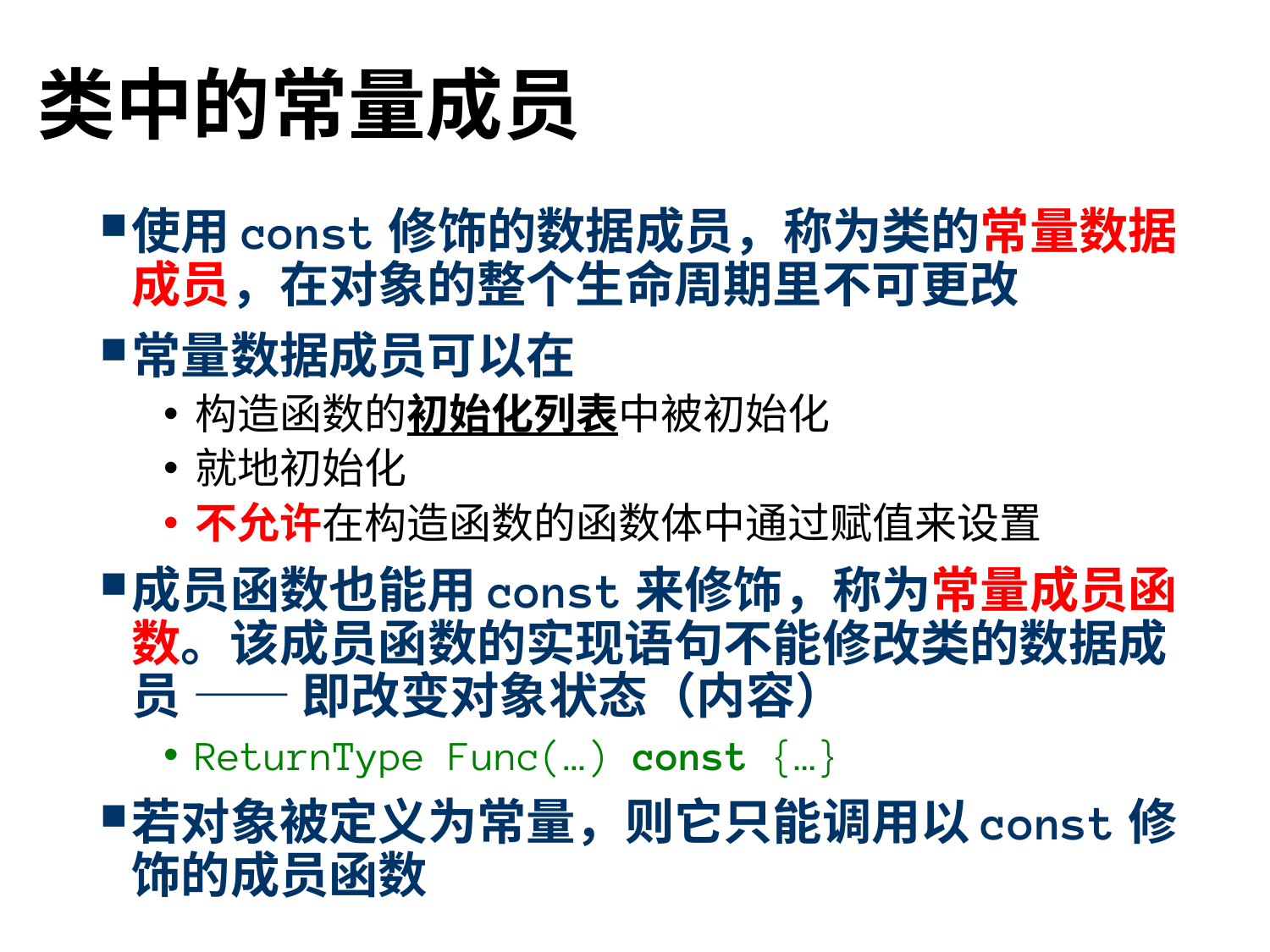

# 类中的常量成员
使用const修饰的数据成员，称为类的常量数据成员，在对象的整个生命周期里不可更改
常量数据成员可以在
构造函数的初始化列表中被初始化
就地初始化
不允许在构造函数的函数体中通过赋值来设置
成员函数也能用const来修饰，称为常量成员函数。该成员函数的实现语句不能修改类的数据成员 —— 即改变对象状态（内容）
ReturnType Func(…) const {…}
若对象被定义为常量，则它只能调用以const修饰的成员函数